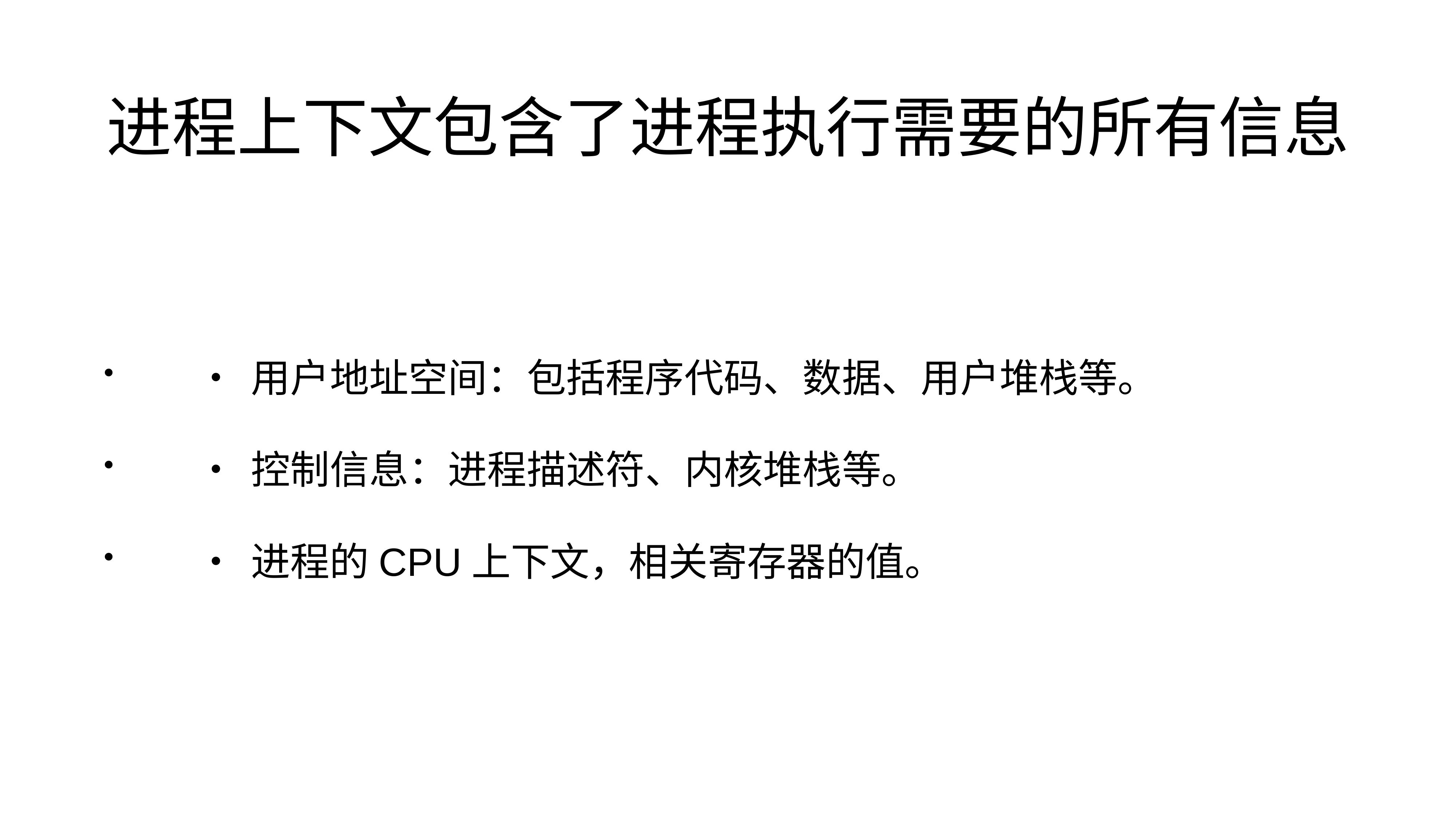

# 进程上下文包含了进程执行需要的所有信息
	•	用户地址空间：包括程序代码、数据、用户堆栈等。
	•	控制信息：进程描述符、内核堆栈等。
	•	进程的CPU上下文，相关寄存器的值。